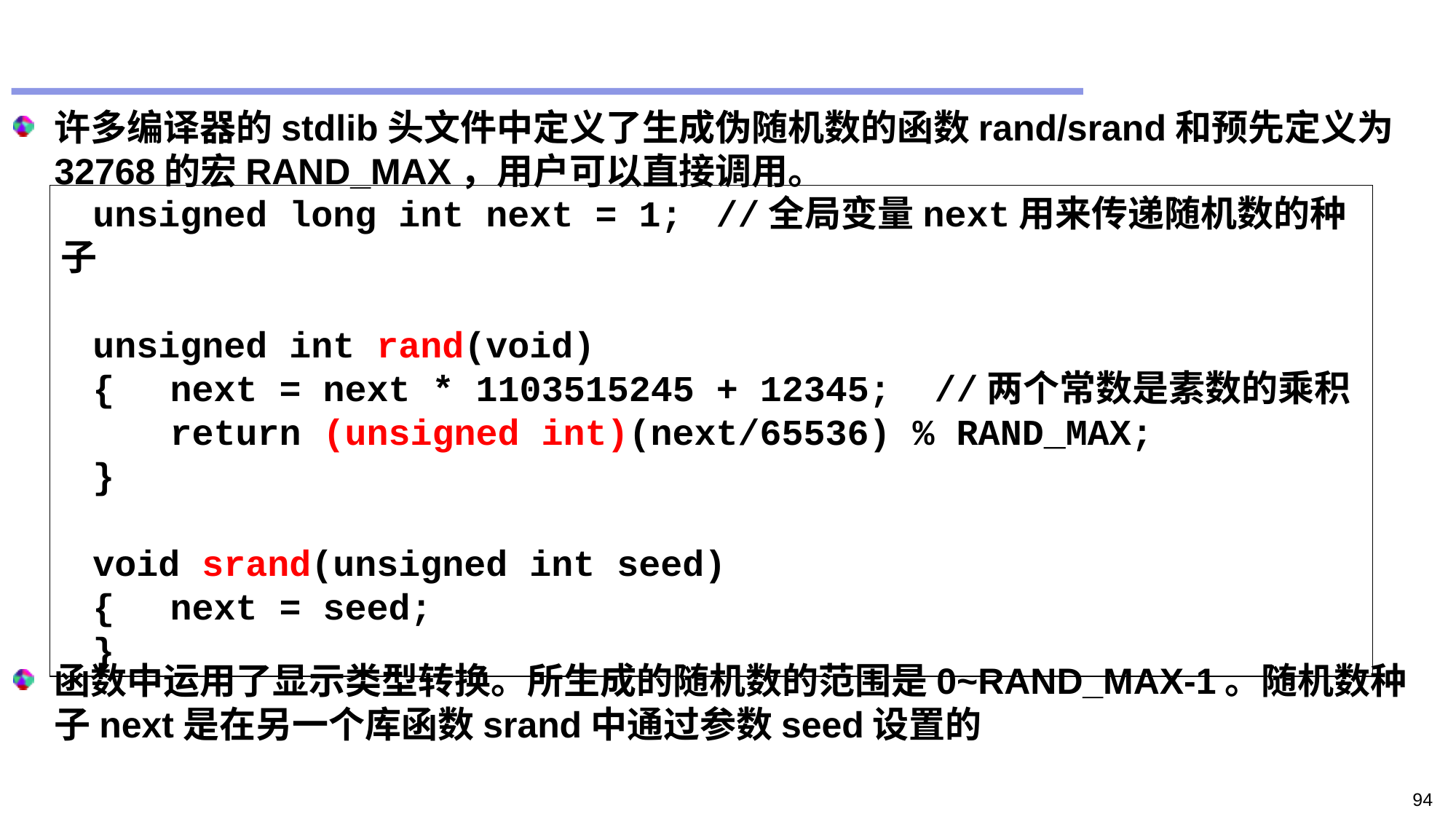

#
许多编译器的stdlib头文件中定义了生成伪随机数的函数rand/srand和预先定义为32768的宏RAND_MAX，用户可以直接调用。

函数中运用了显示类型转换。所生成的随机数的范围是0~RAND_MAX-1。随机数种子next是在另一个库函数srand中通过参数seed设置的
unsigned long int next = 1;	//全局变量next用来传递随机数的种子

unsigned int rand(void)
{	next = next * 1103515245 + 12345;	//两个常数是素数的乘积
	return (unsigned int)(next/65536) % RAND_MAX;
}

void srand(unsigned int seed)
{	next = seed;
}
94